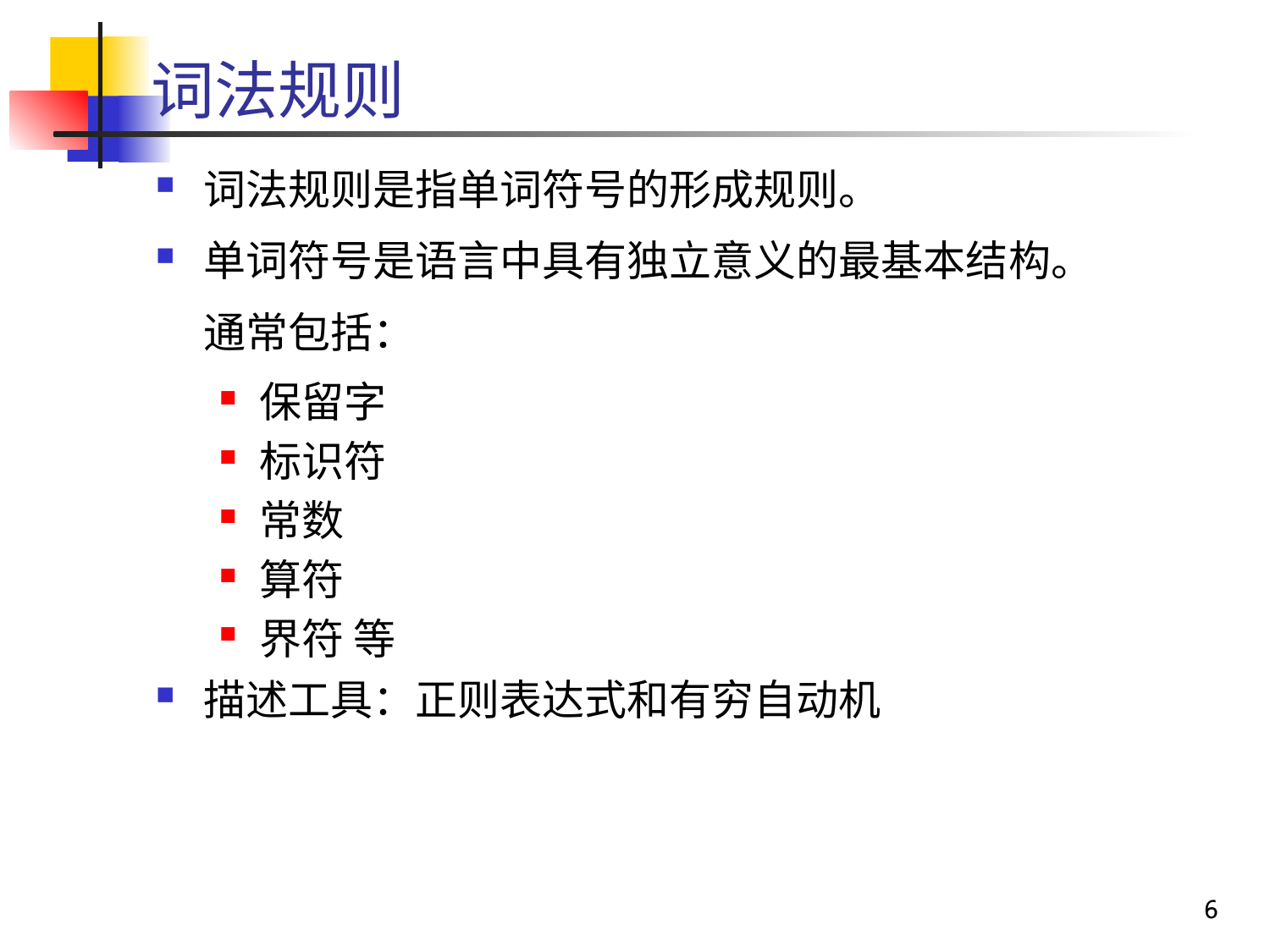

# 词法规则
词法规则是指单词符号的形成规则。
单词符号是语言中具有独立意义的最基本结构。
	通常包括：
保留字
标识符
常数
算符
界符 等
描述工具：正则表达式和有穷自动机

6